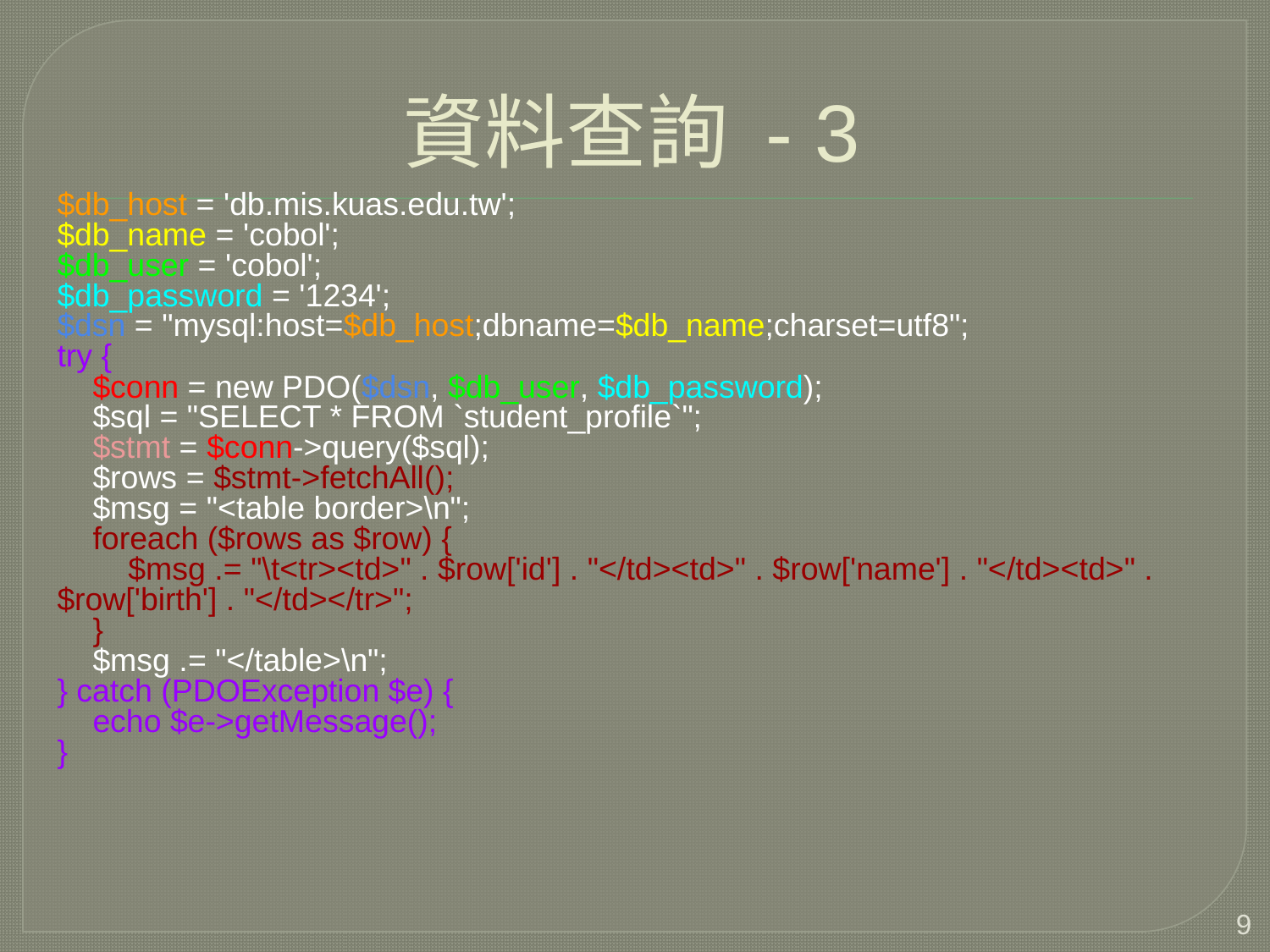

# 資料查詢 - 3
$db_host = 'db.mis.kuas.edu.tw';
$db_name = 'cobol';
$db_user = 'cobol';
$db_password = '1234';
$dsn = "mysql:host=$db_host;dbname=$db_name;charset=utf8";
try {
    $conn = new PDO($dsn, $db_user, $db_password);
    $sql = "SELECT * FROM `student_profile`";
    $stmt = $conn->query($sql);
    $rows = $stmt->fetchAll();
    $msg = "<table border>\n";
    foreach ($rows as $row) {
        $msg .= "\t<tr><td>" . $row['id'] . "</td><td>" . $row['name'] . "</td><td>" . $row['birth'] . "</td></tr>";
    }
    $msg .= "</table>\n";
} catch (PDOException $e) {
    echo $e->getMessage();
}
9